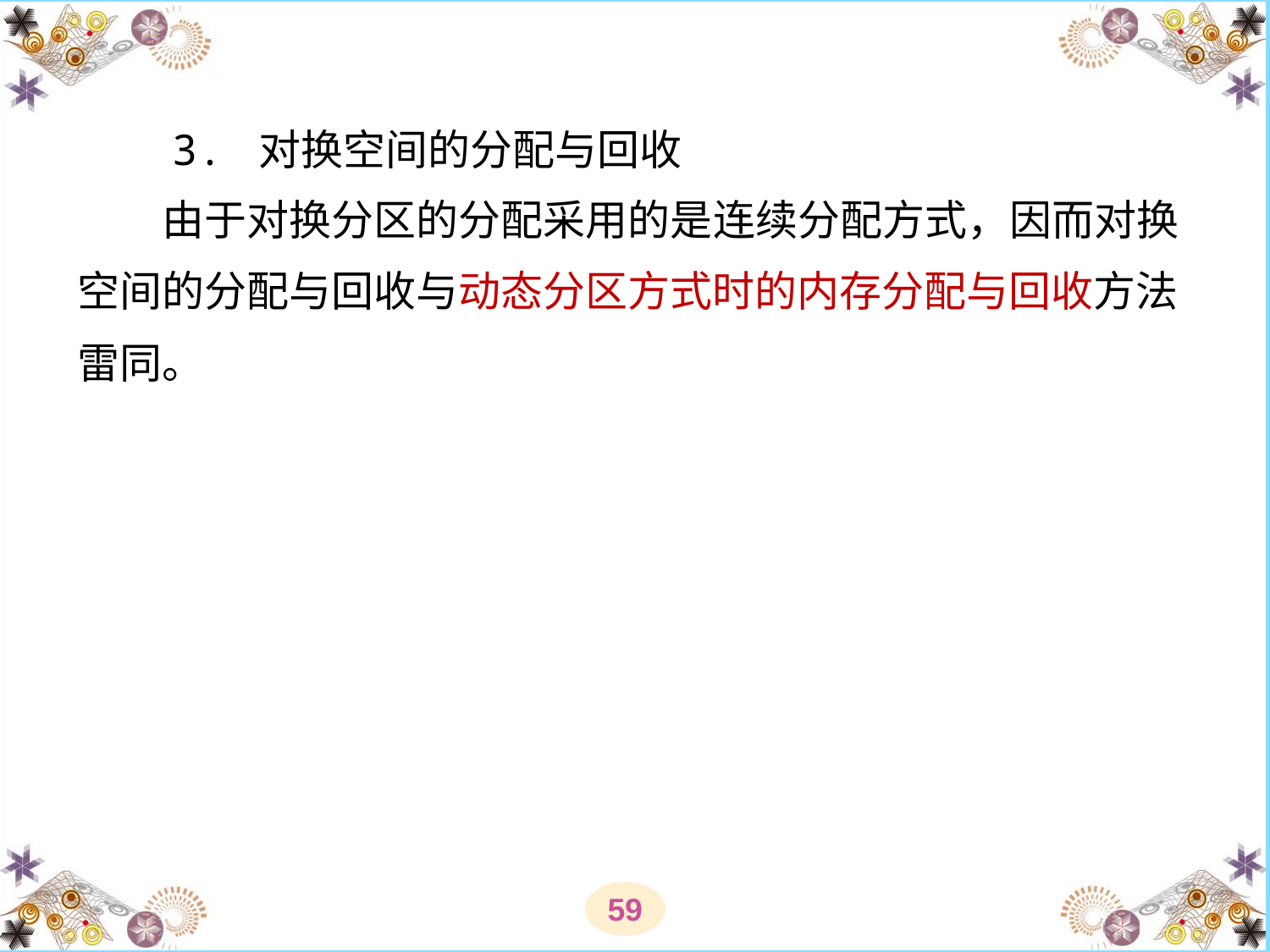

# 3. 对换空间的分配与回收 　　由于对换分区的分配采用的是连续分配方式，因而对换空间的分配与回收与动态分区方式时的内存分配与回收方法雷同。